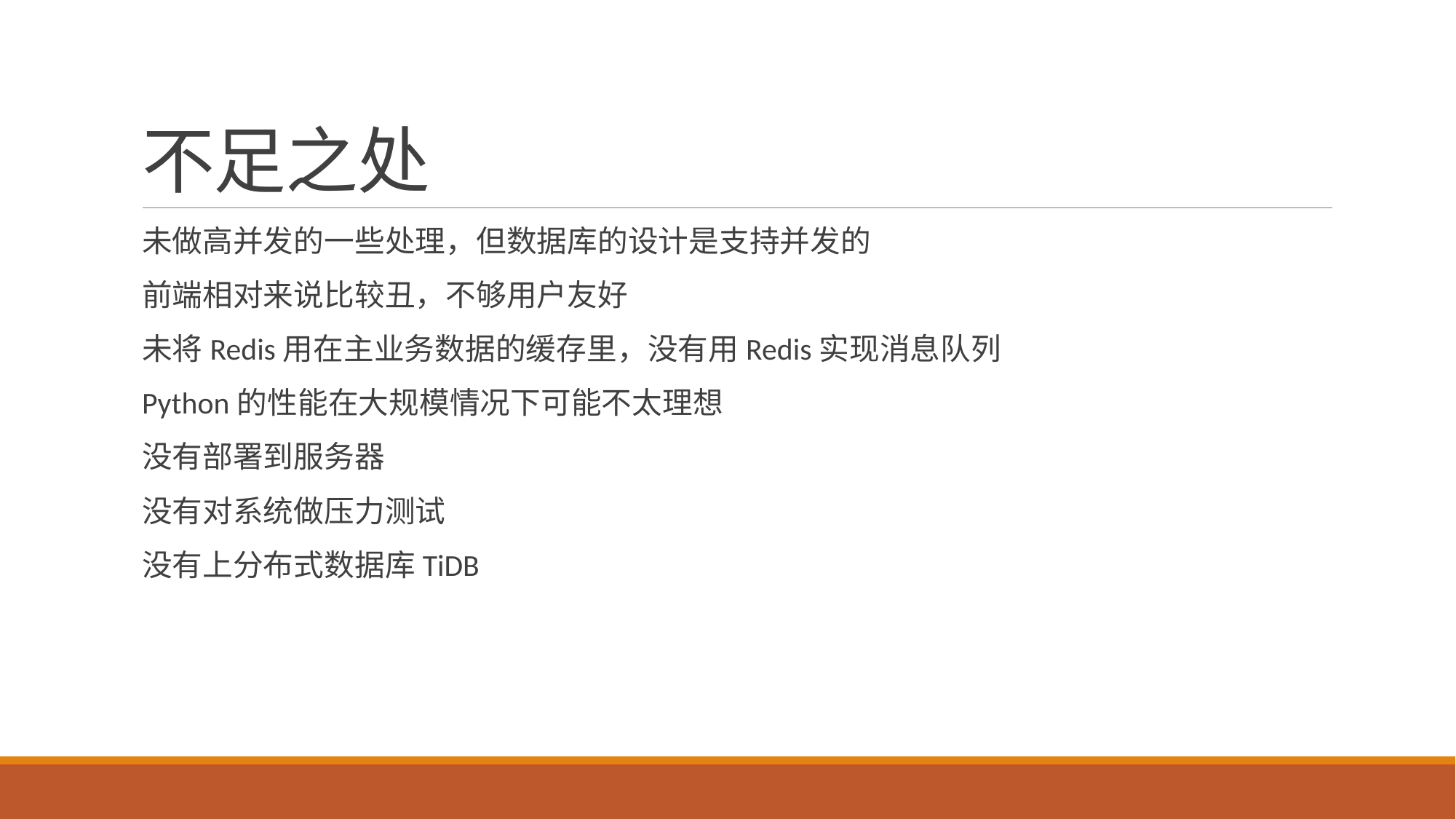

# 不足之处
未做高并发的一些处理，但数据库的设计是支持并发的
前端相对来说比较丑，不够用户友好
未将Redis用在主业务数据的缓存里，没有用Redis实现消息队列
Python的性能在大规模情况下可能不太理想
没有部署到服务器
没有对系统做压力测试
没有上分布式数据库TiDB